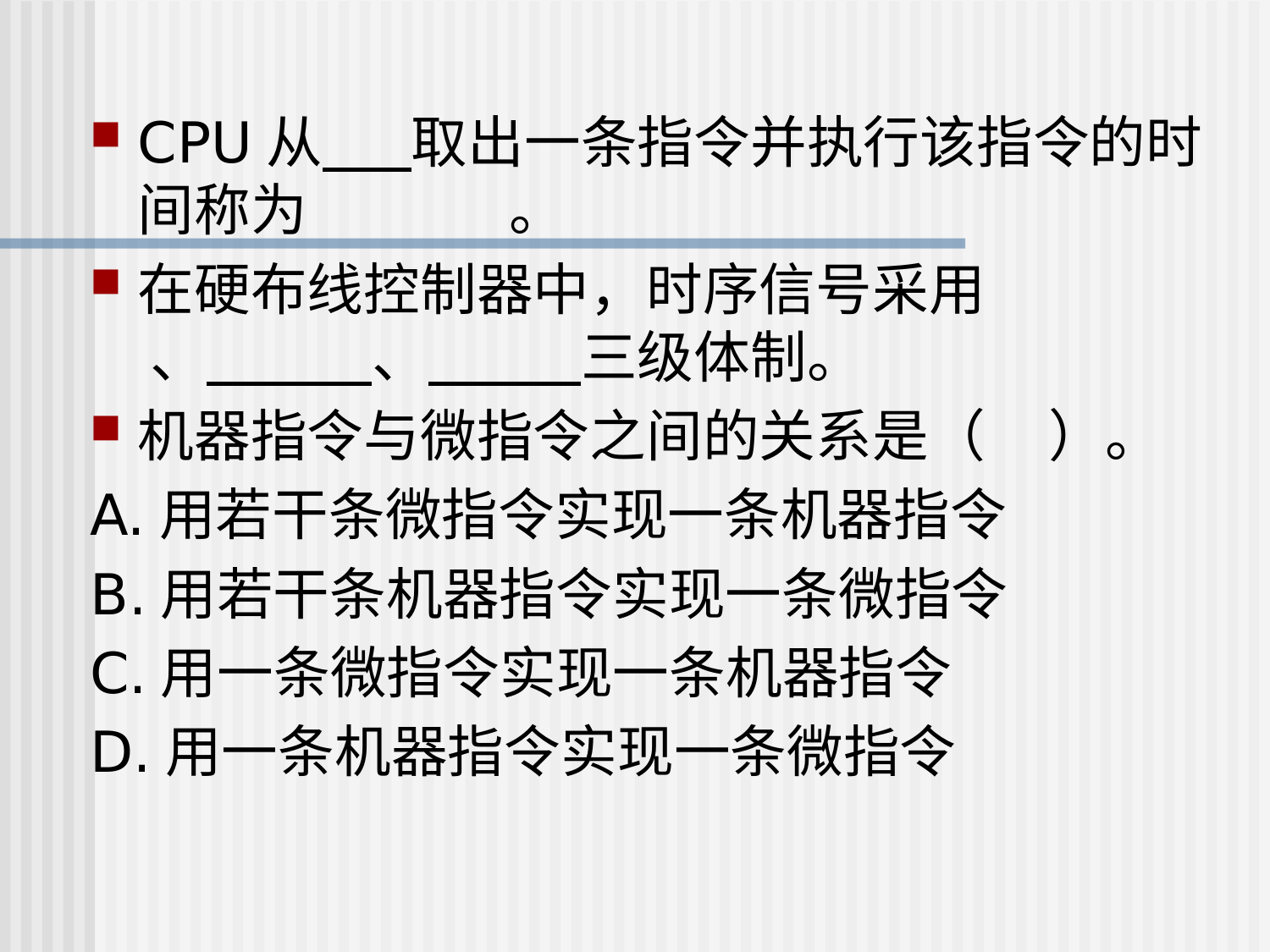

CPU从       取出一条指令并执行该指令的时间称为                。
在硬布线控制器中，时序信号采用                   、             、            三级体制。
机器指令与微指令之间的关系是（     ）。
A.用若干条微指令实现一条机器指令
B.用若干条机器指令实现一条微指令
C.用一条微指令实现一条机器指令
D.用一条机器指令实现一条微指令